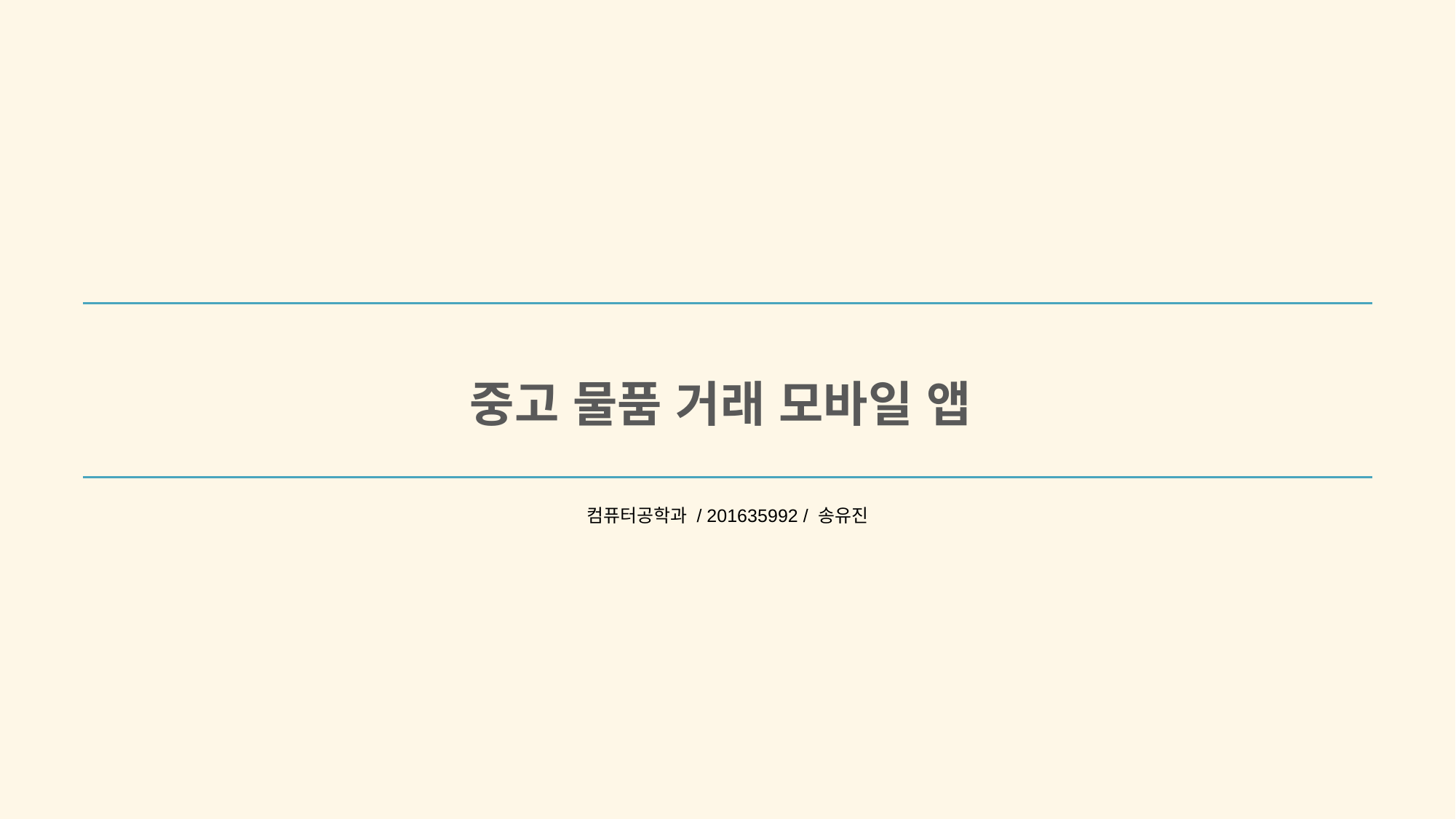

중고 물품 거래 모바일 앱
컴퓨터공학과 / 201635992 / 송유진